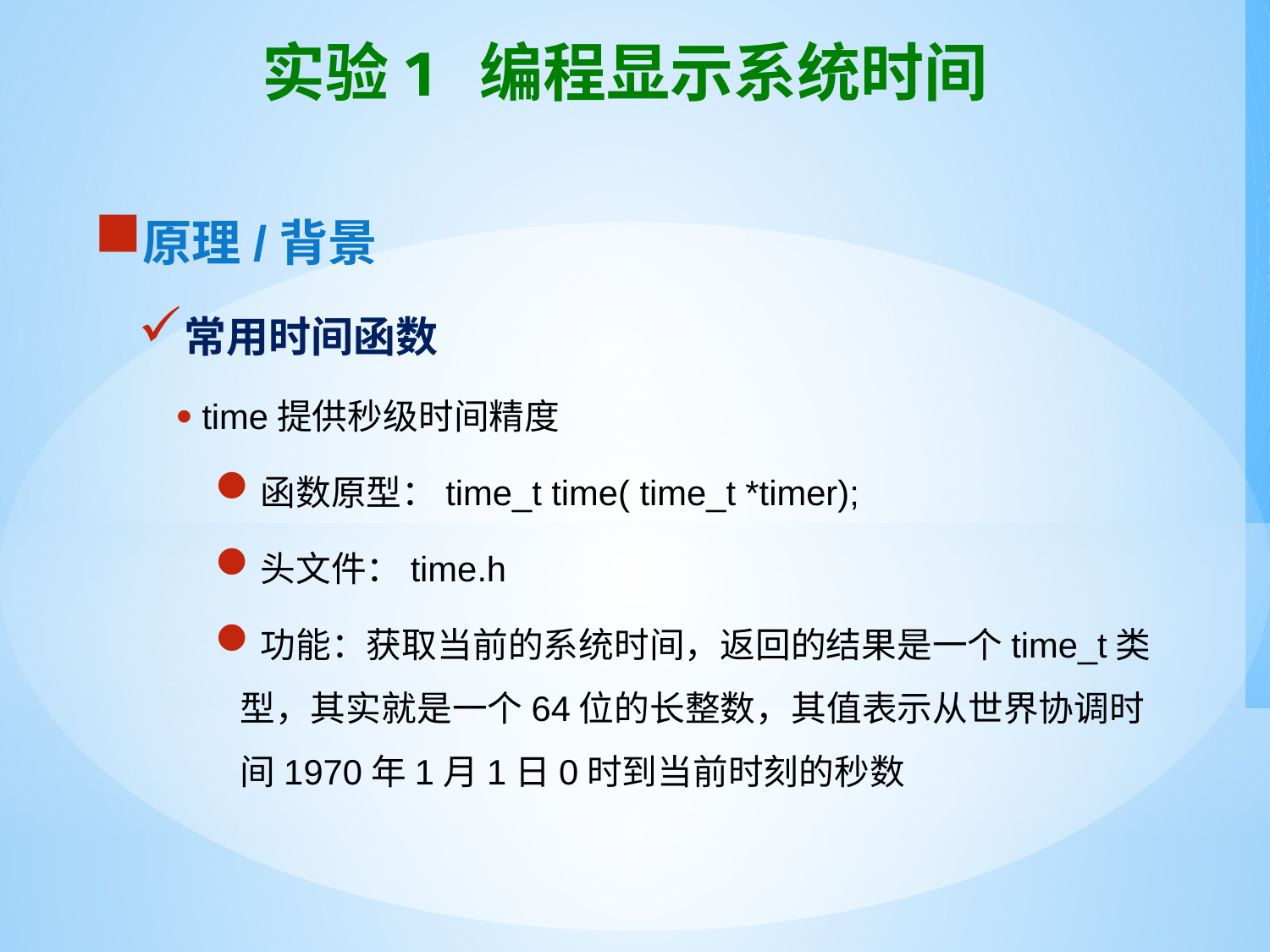

# 实验1  编程显示系统时间
原理/背景
常用时间函数
time提供秒级时间精度
函数原型：time_t time( time_t *timer);
头文件：time.h
功能：获取当前的系统时间，返回的结果是一个time_t类型，其实就是一个64位的长整数，其值表示从世界协调时间1970年1月1日0时到当前时刻的秒数